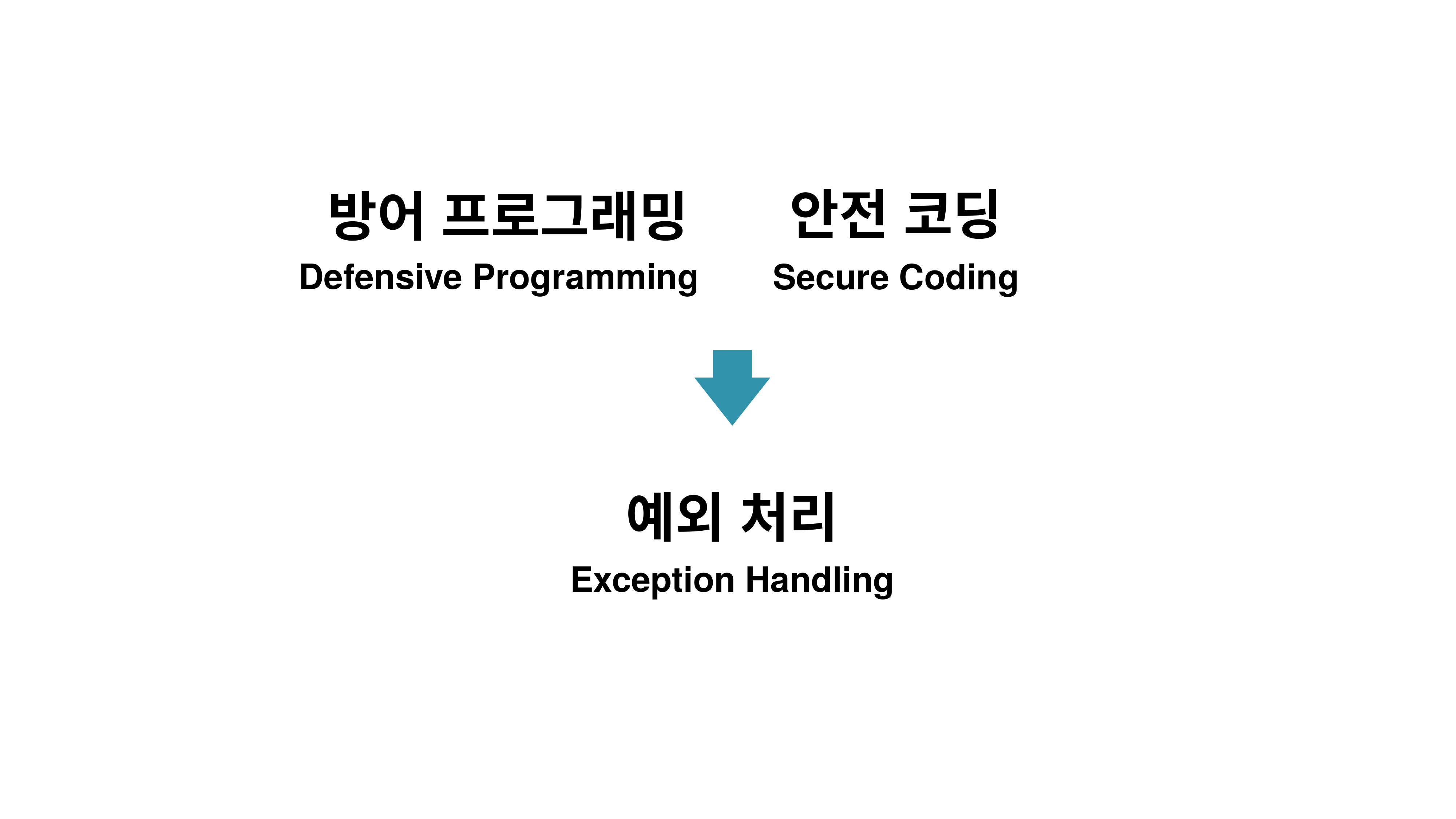

안전 코딩
방어 프로그래밍
Defensive Programming
Secure Coding

예외 처리
Exception Handling